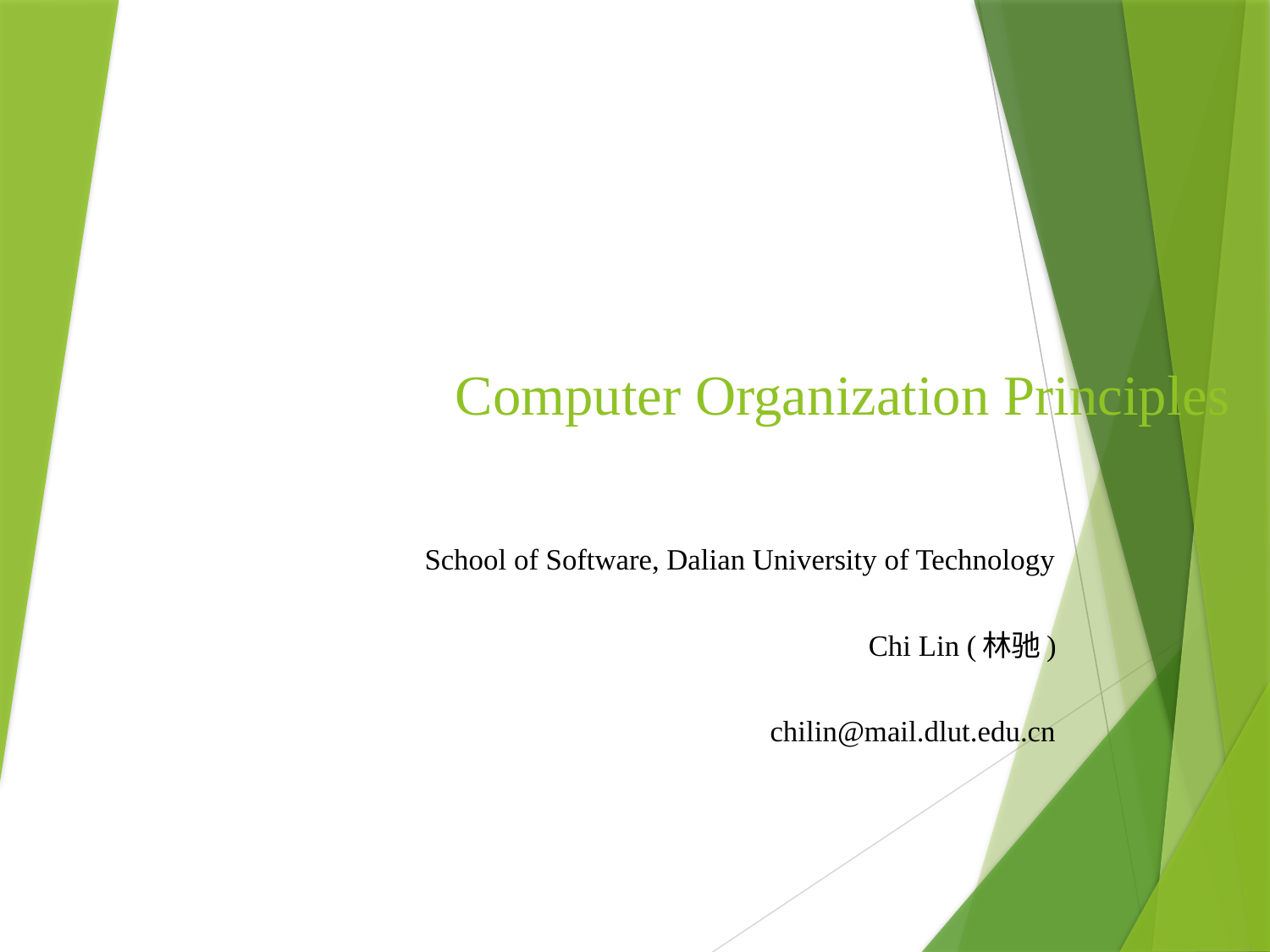

# Computer Organization Principles
School of Software, Dalian University of Technology

Chi Lin (林驰)

chilin@mail.dlut.edu.cn